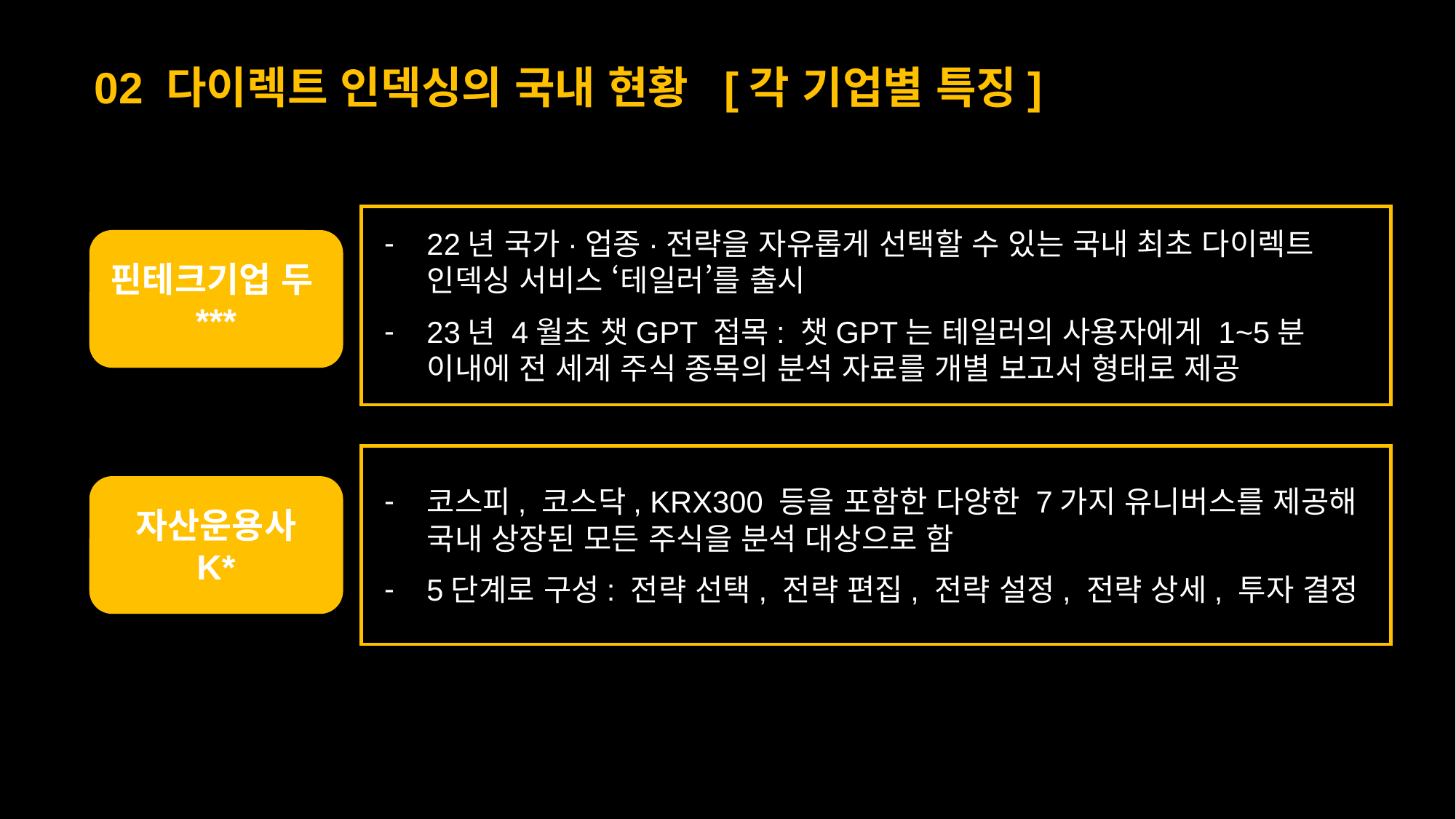

02 다이렉트 인덱싱의 국내 현황  [각 기업별 특징]

22년 국가·업종·전략을 자유롭게 선택할 수 있는 국내 최초 다이렉트 인덱싱 서비스 ‘테일러’를 출시
23년 4월초 챗GPT 접목: 챗GPT는 테일러의 사용자에게 1~5분 이내에 전 세계 주식 종목의 분석 자료를 개별 보고서 형태로 제공

핀테크기업 두***
코스피, 코스닥, KRX300 등을 포함한 다양한 7가지 유니버스를 제공해 국내 상장된 모든 주식을 분석 대상으로 함
5단계로 구성: 전략 선택, 전략 편집, 전략 설정, 전략 상세, 투자 결정
자산운용사
K*